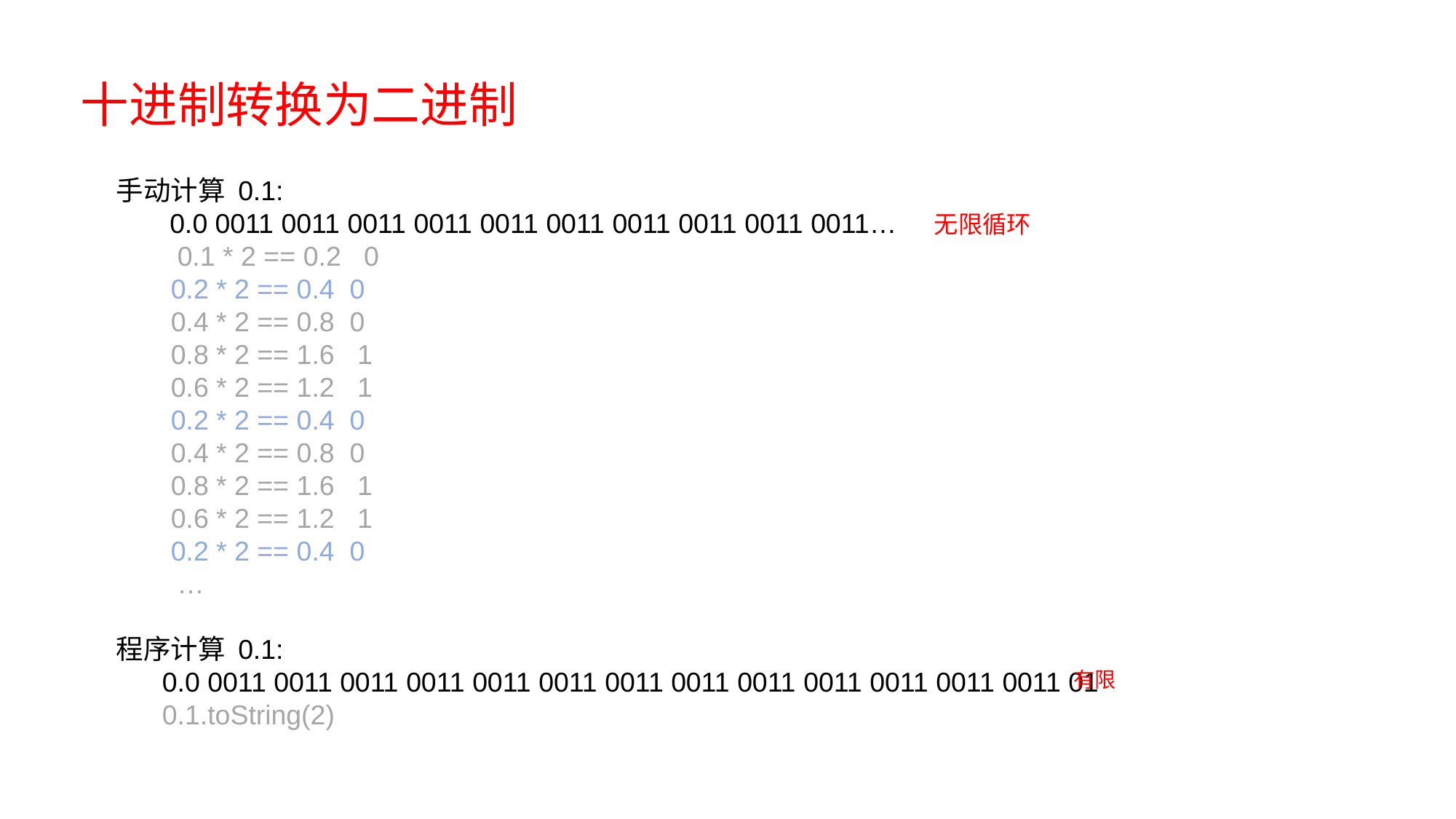

# 十进制转换为二进制
手动计算 0.1:
       0.0 0011 0011 0011 0011 0011 0011 0011 0011 0011 0011…    无限循环
        0.1 * 2 == 0.2   0
0.2 * 2 == 0.4  0
0.4 * 2 == 0.8  0
0.8 * 2 == 1.6   1
0.6 * 2 == 1.2   1
0.2 * 2 == 0.4  0
0.4 * 2 == 0.8  0
0.8 * 2 == 1.6   1
0.6 * 2 == 1.2   1
0.2 * 2 == 0.4  0
        …

程序计算 0.1:
      0.0 0011 0011 0011 0011 0011 0011 0011 0011 0011 0011 0011 0011 0011 01
      0.1.toString(2)

有限